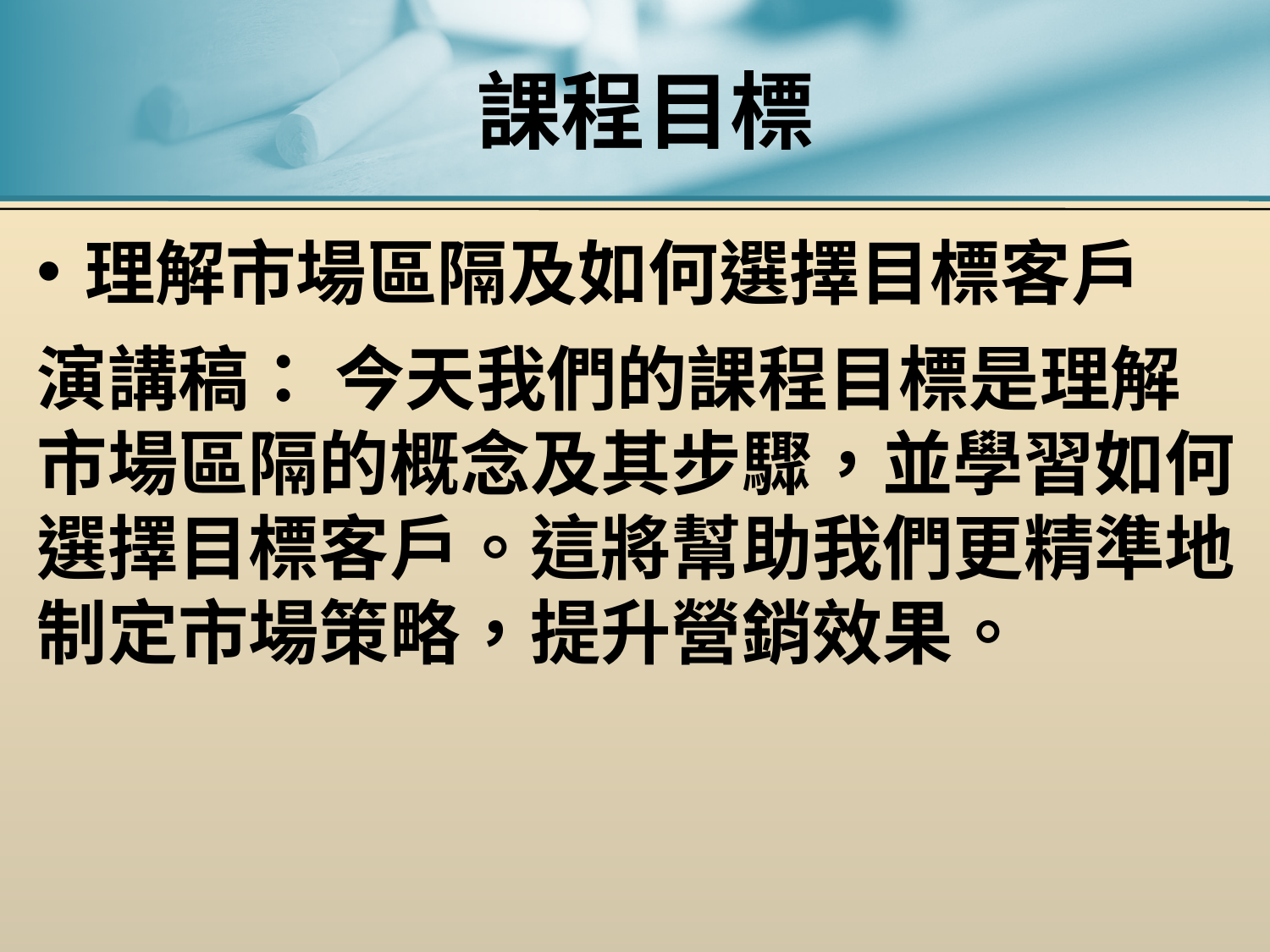

# 課程目標
理解市場區隔及如何選擇目標客戶
演講稿： 今天我們的課程目標是理解市場區隔的概念及其步驟，並學習如何選擇目標客戶。這將幫助我們更精準地制定市場策略，提升營銷效果。